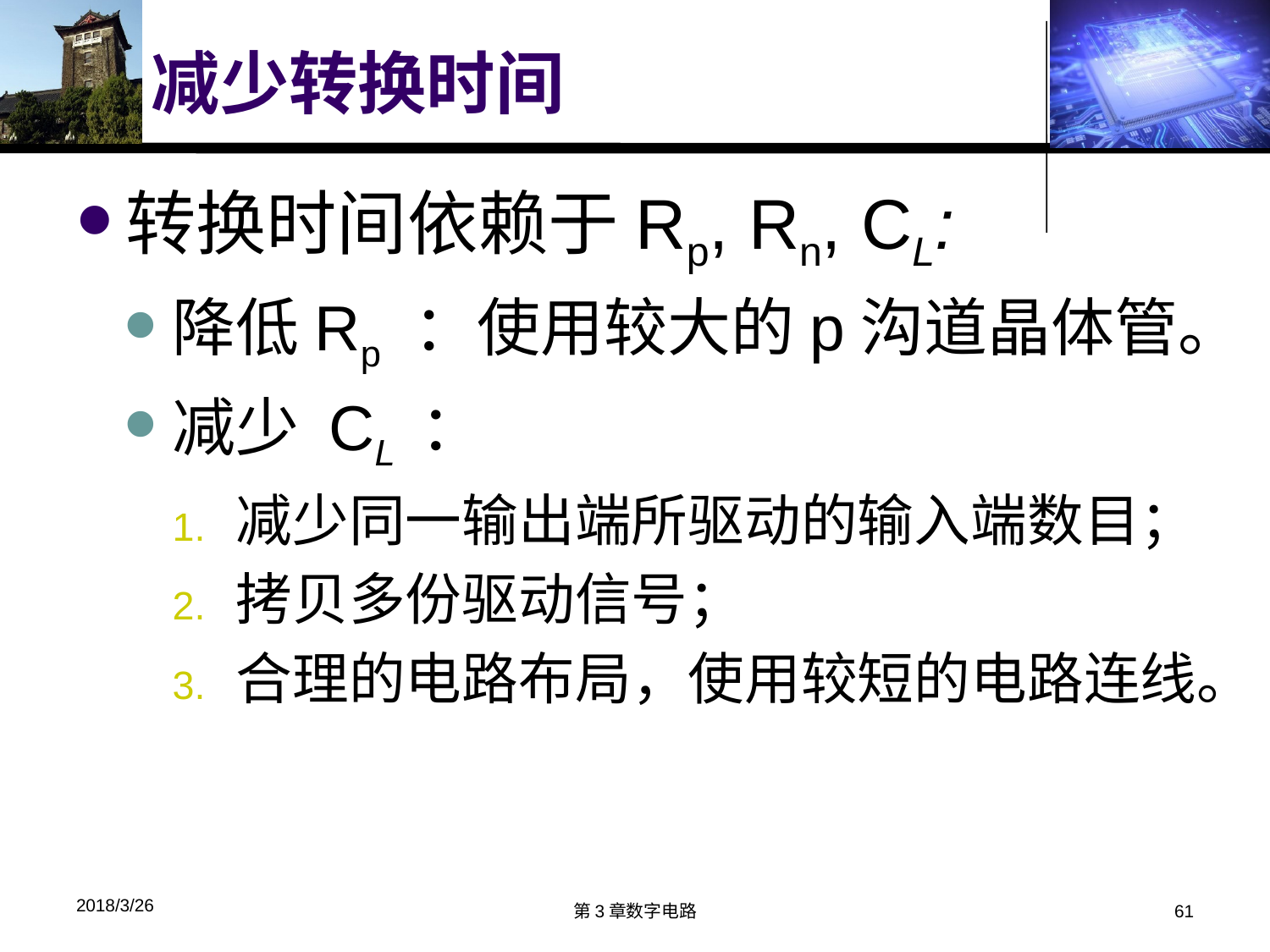

# 减少转换时间
转换时间依赖于Rp, Rn, CL:
降低Rp ：使用较大的p沟道晶体管。
减少 CL ：
减少同一输出端所驱动的输入端数目；
拷贝多份驱动信号；
合理的电路布局，使用较短的电路连线。
2018/3/26
第3章数字电路
61